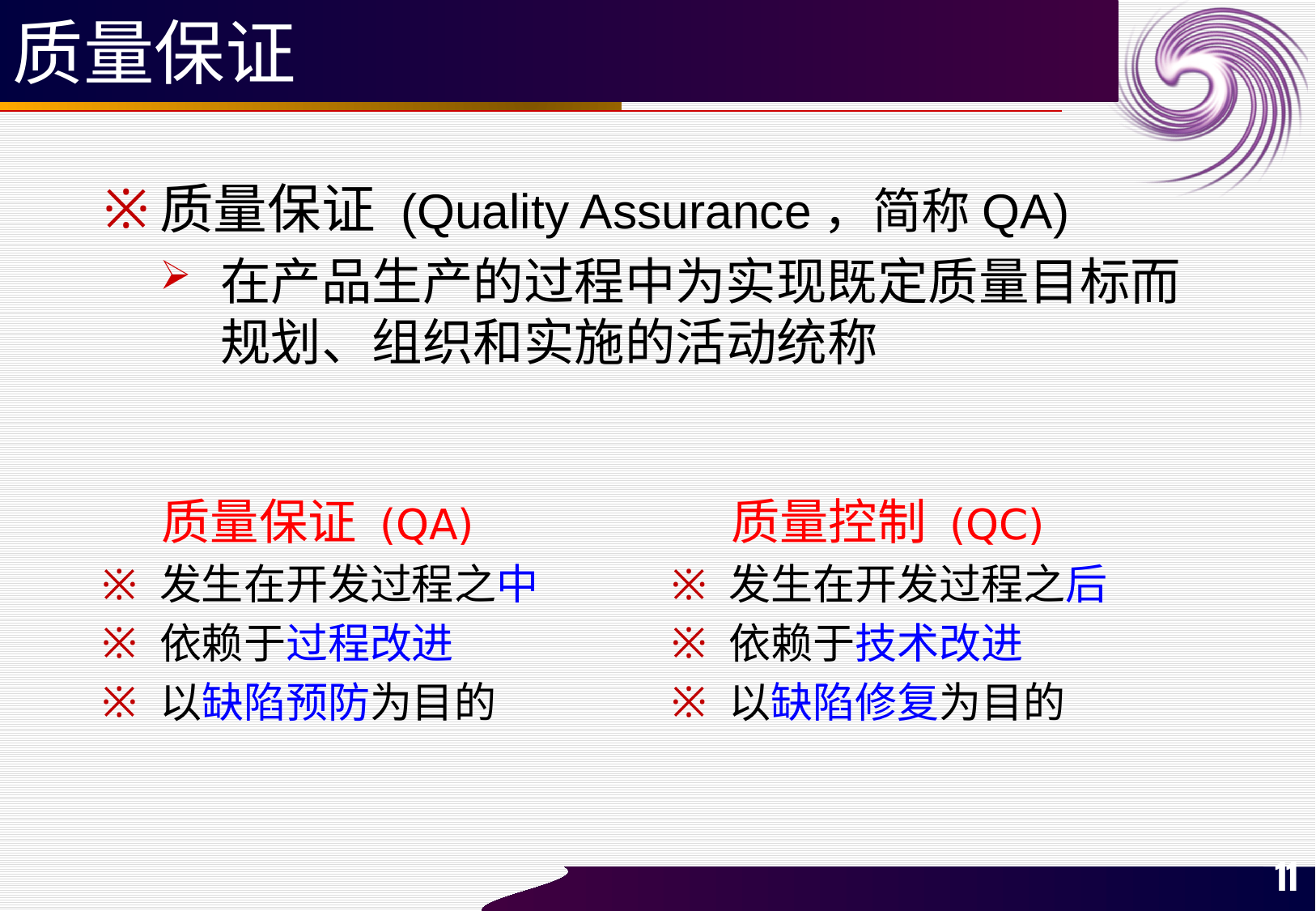

# 质量保证
质量保证 (Quality Assurance，简称QA)
在产品生产的过程中为实现既定质量目标而规划、组织和实施的活动统称
      质量保证 (QA)
发生在开发过程之中
依赖于过程改进
以缺陷预防为目的

      质量控制 (QC)
发生在开发过程之后
依赖于技术改进
以缺陷修复为目的
11